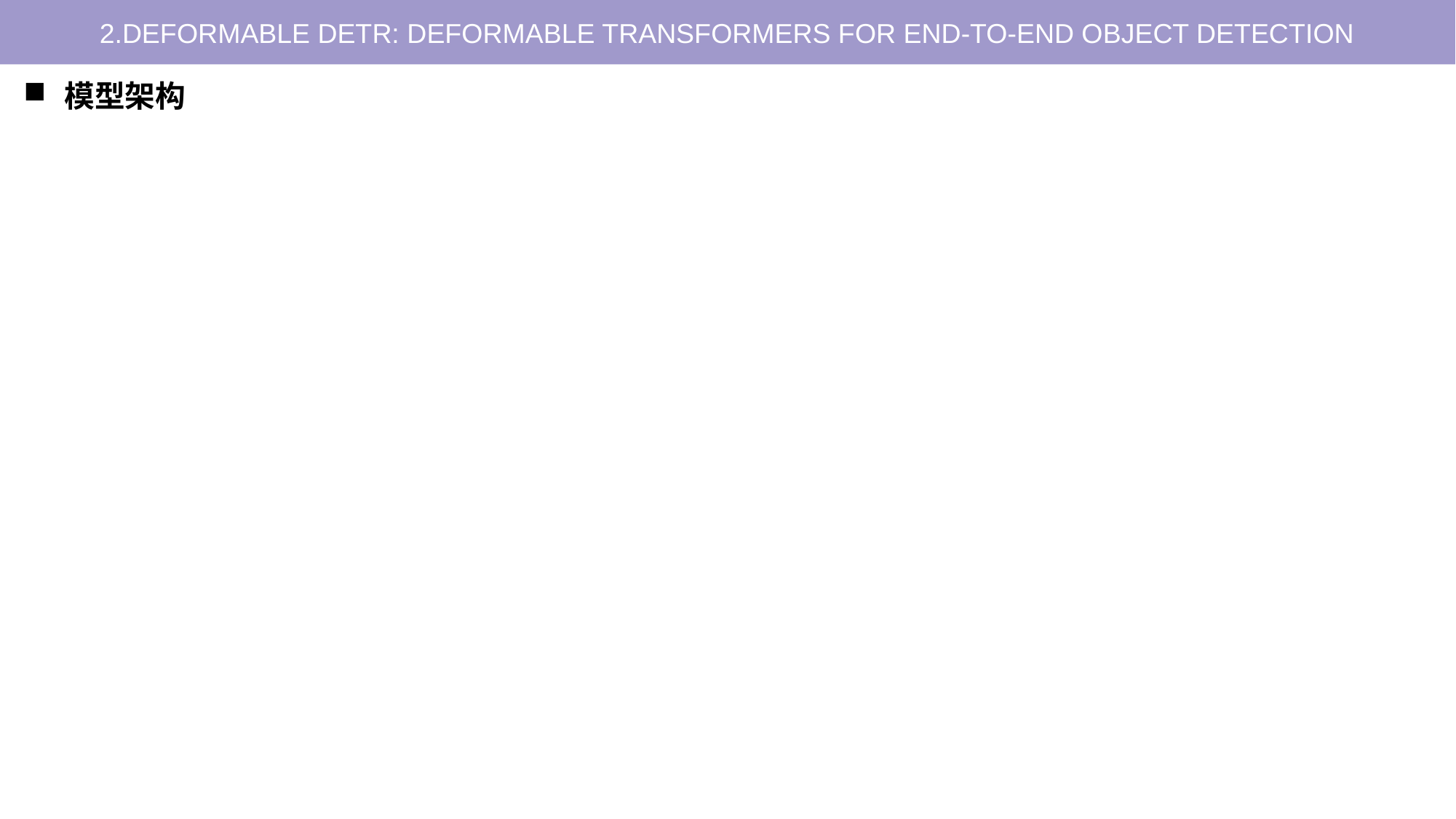

2.DEFORMABLE DETR: DEFORMABLE TRANSFORMERS FOR END-TO-END OBJECT DETECTION
模型架构